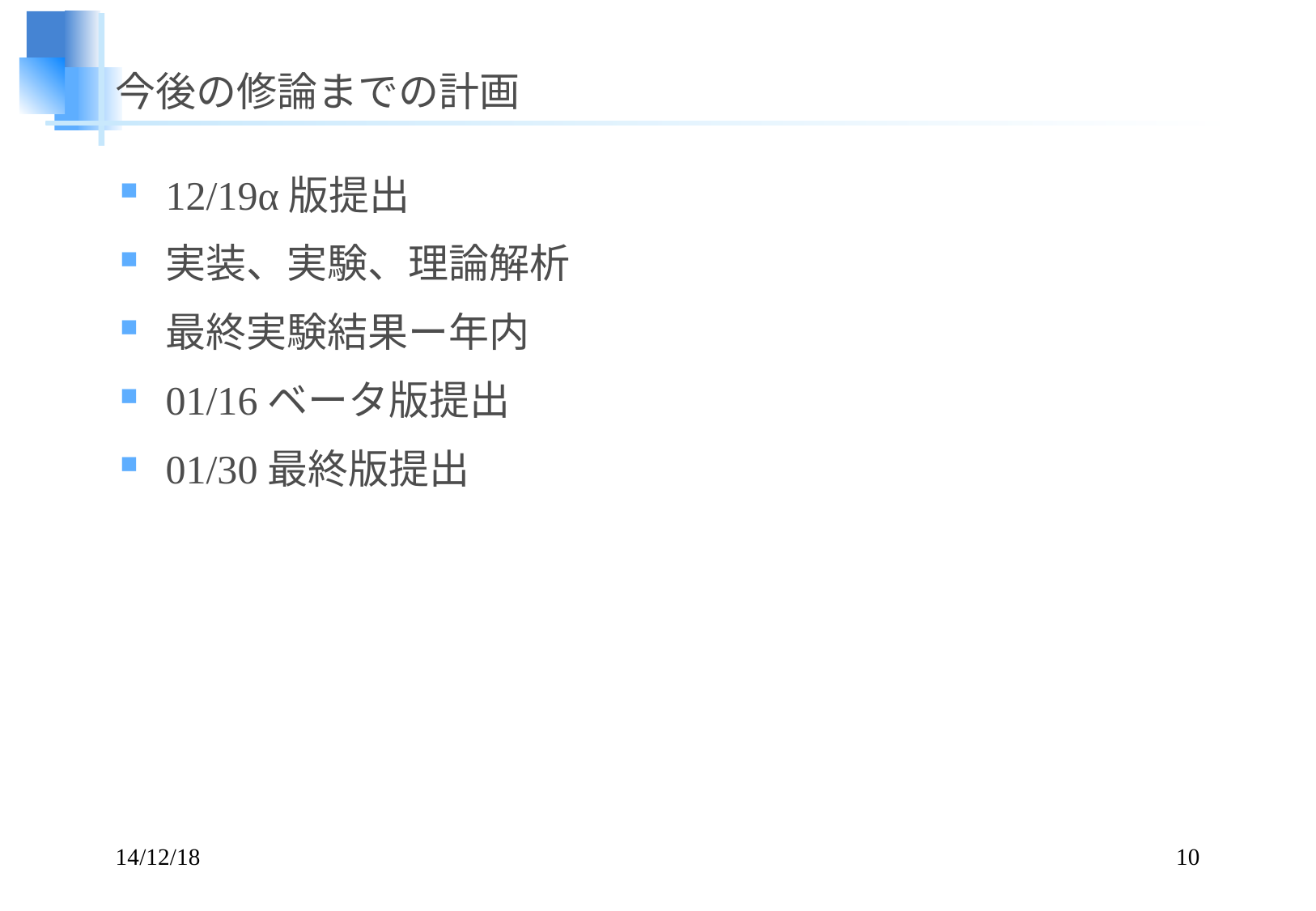

# 今後の修論までの計画
12/19α版提出
実装、実験、理論解析
最終実験結果ー年内
01/16ベータ版提出
01/30最終版提出
14/12/18
10